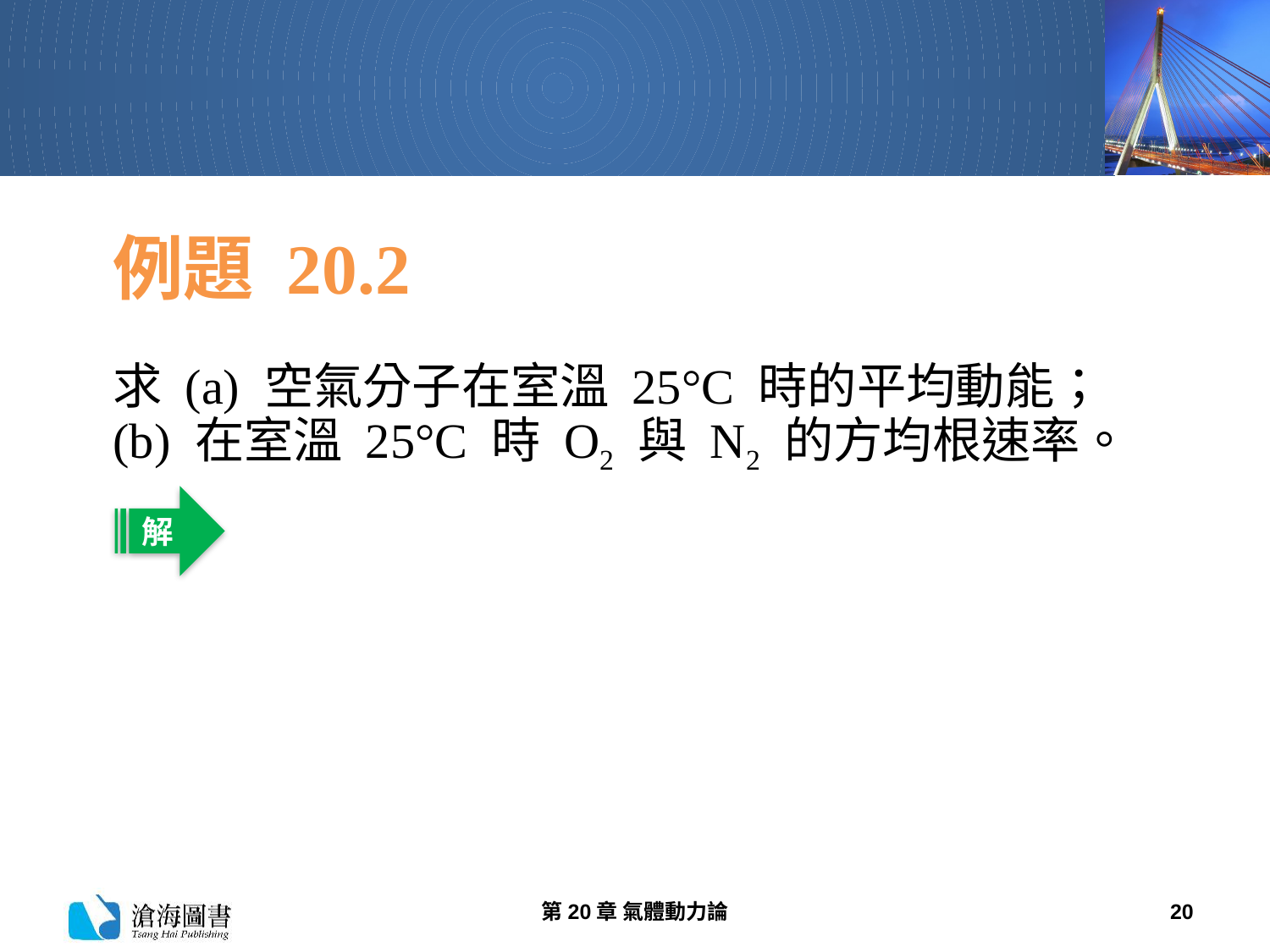

# 例題 20.2
求 (a) 空氣分子在室溫 25°C 時的平均動能；(b) 在室溫 25°C 時 O2 與 N2 的方均根速率。

解
第20章 氣體動力論
20